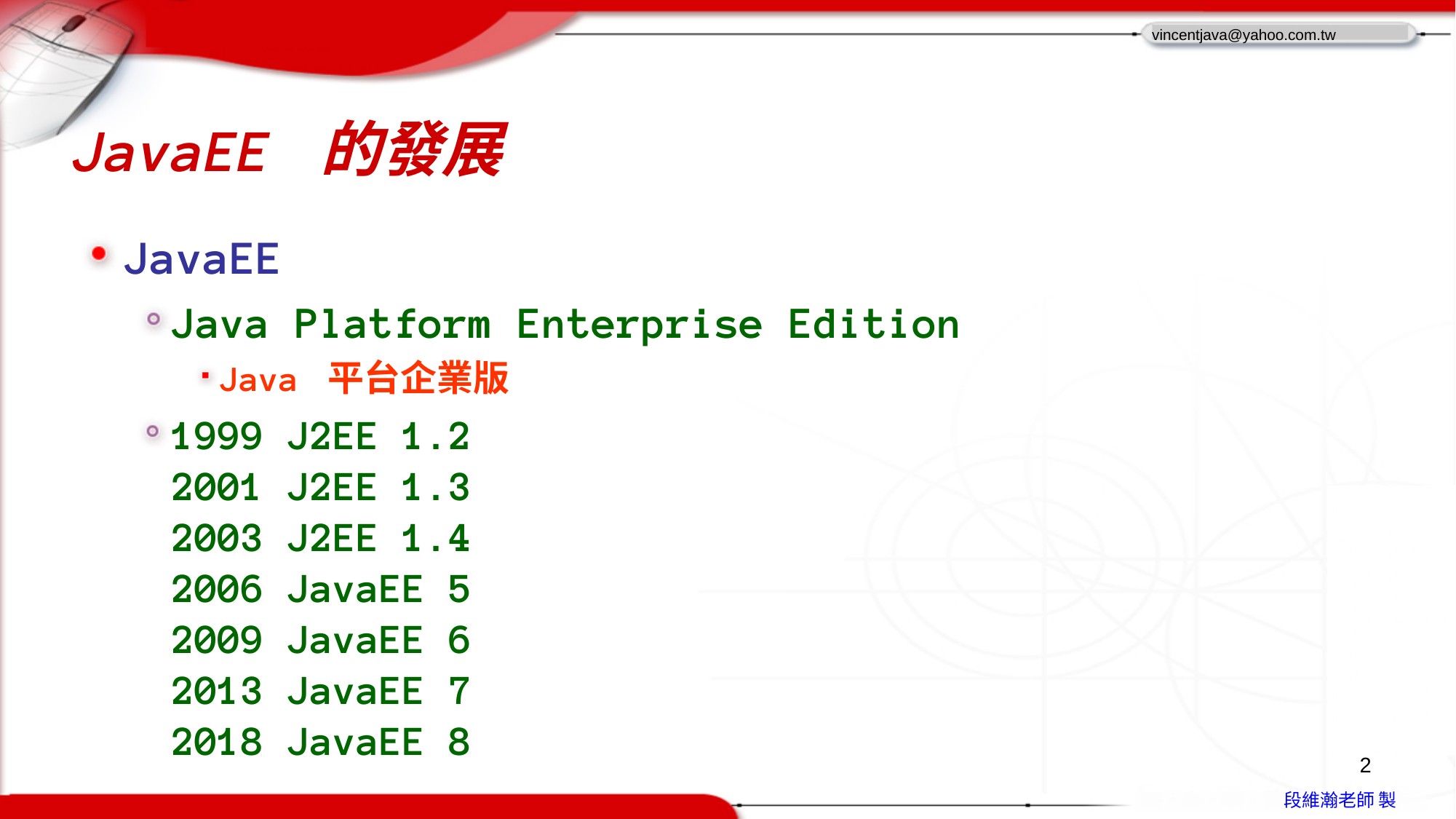

# JavaEE 的發展
JavaEE
Java Platform Enterprise Edition
Java 平台企業版
1999 J2EE 1.2
2001 J2EE 1.3
2003 J2EE 1.4
2006 JavaEE 5
2009 JavaEE 6
2013 JavaEE 7
2018 JavaEE 8
2